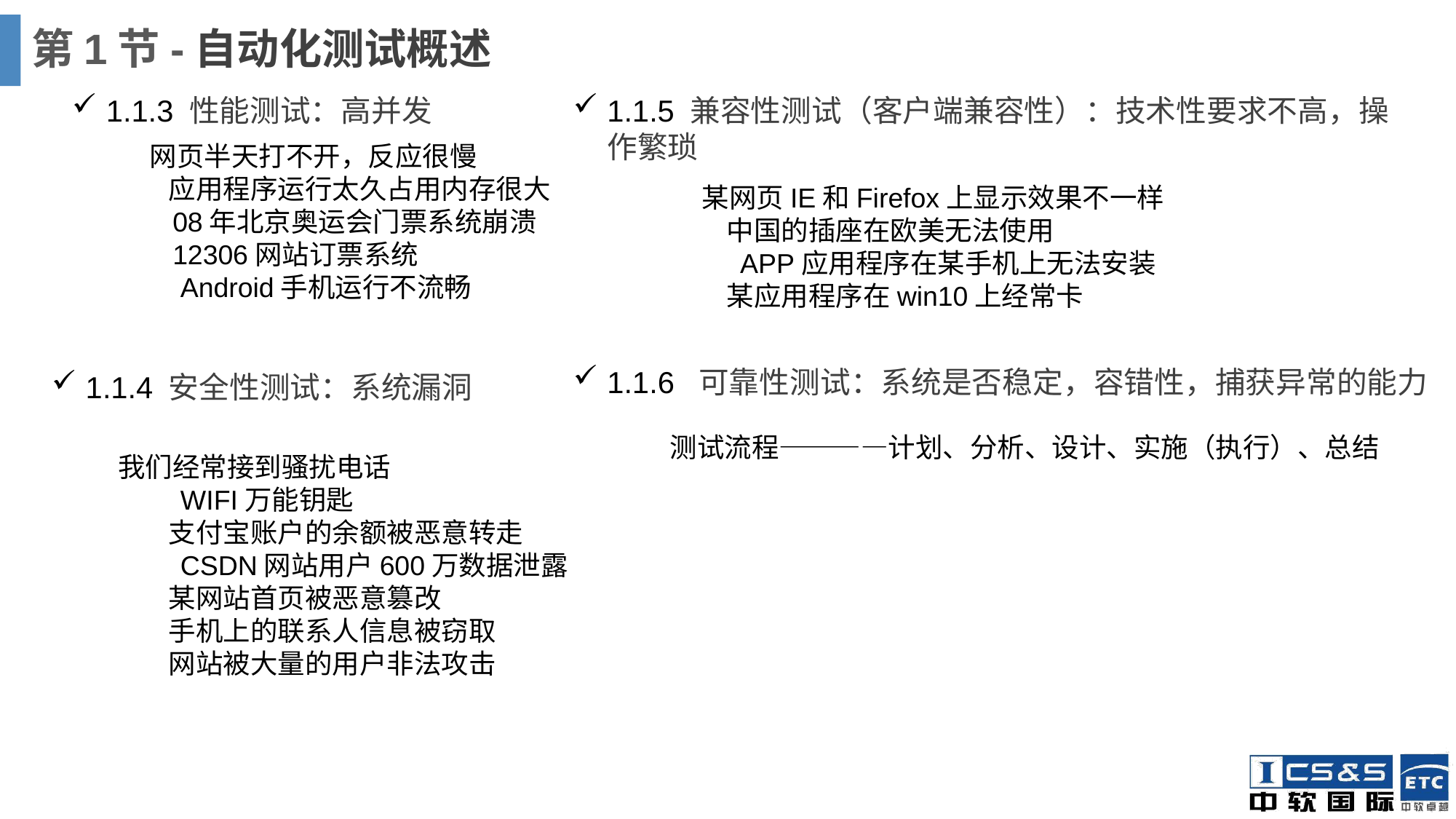

# 第1节-自动化测试概述
1.1.3 性能测试：高并发
1.1.5 兼容性测试（客户端兼容性）：技术性要求不高，操作繁琐
网页半天打不开，反应很慢
  应用程序运行太久占用内存很大   08年北京奥运会门票系统崩溃   12306网站订票系统    Android手机运行不流畅
某网页IE和Firefox上显示效果不一样
   中国的插座在欧美无法使用     APP应用程序在某手机上无法安装
   某应用程序在win10上经常卡
1.1.6  可靠性测试：系统是否稳定，容错性，捕获异常的能力
1.1.4 安全性测试：系统漏洞
测试流程————计划、分析、设计、实施（执行）、总结
我们经常接到骚扰电话    WIFI万能钥匙
  支付宝账户的余额被恶意转走    CSDN网站用户600万数据泄露
  某网站首页被恶意篡改
  手机上的联系人信息被窃取
  网站被大量的用户非法攻击